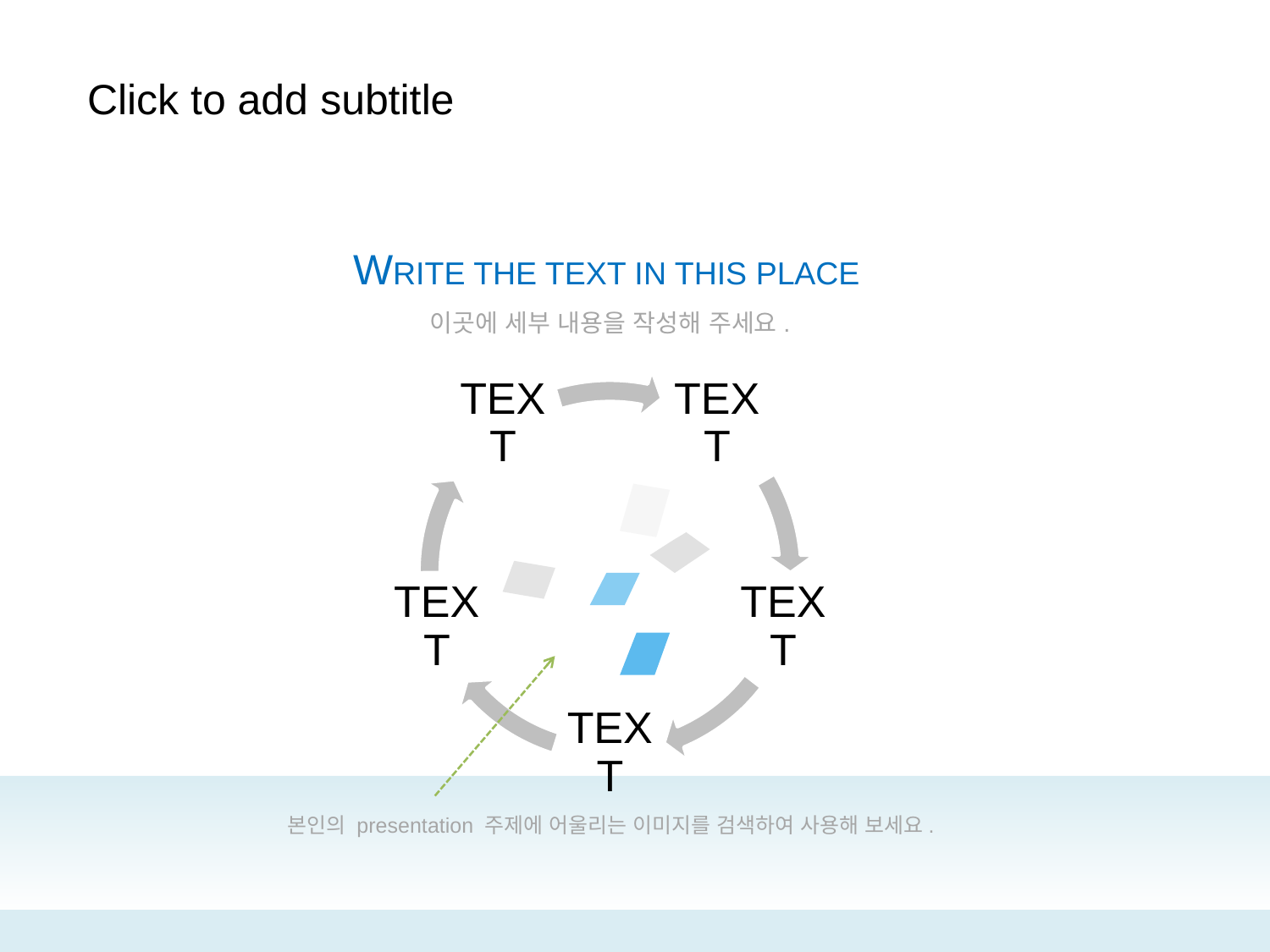

Click to add subtitle
WRITE THE TEXT IN THIS PLACE
이곳에 세부 내용을 작성해 주세요.
TEXT
TEXT
TEXT
TEXT
TEXT

본인의 presentation 주제에 어울리는 이미지를 검색하여 사용해 보세요.